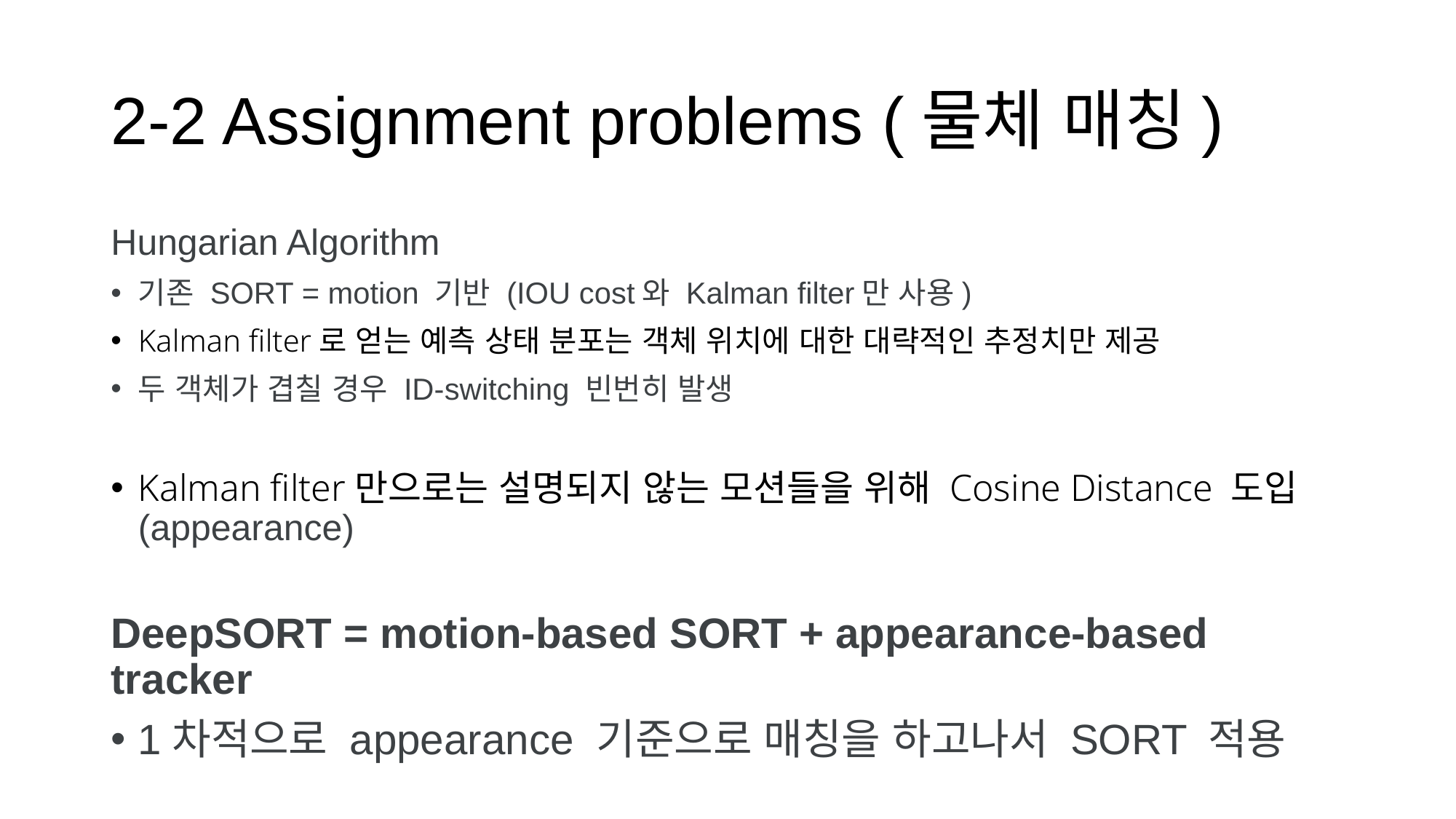

# 2-2 Assignment problems (물체 매칭)
Hungarian Algorithm
기존 SORT = motion 기반 (IOU cost와 Kalman filter만 사용)
Kalman filter로 얻는 예측 상태 분포는 객체 위치에 대한 대략적인 추정치만 제공
두 객체가 겹칠 경우 ID-switching 빈번히 발생

Kalman filter만으로는 설명되지 않는 모션들을 위해 Cosine Distance 도입 (appearance)

DeepSORT = motion-based SORT + appearance-based tracker
1차적으로 appearance 기준으로 매칭을 하고나서 SORT 적용